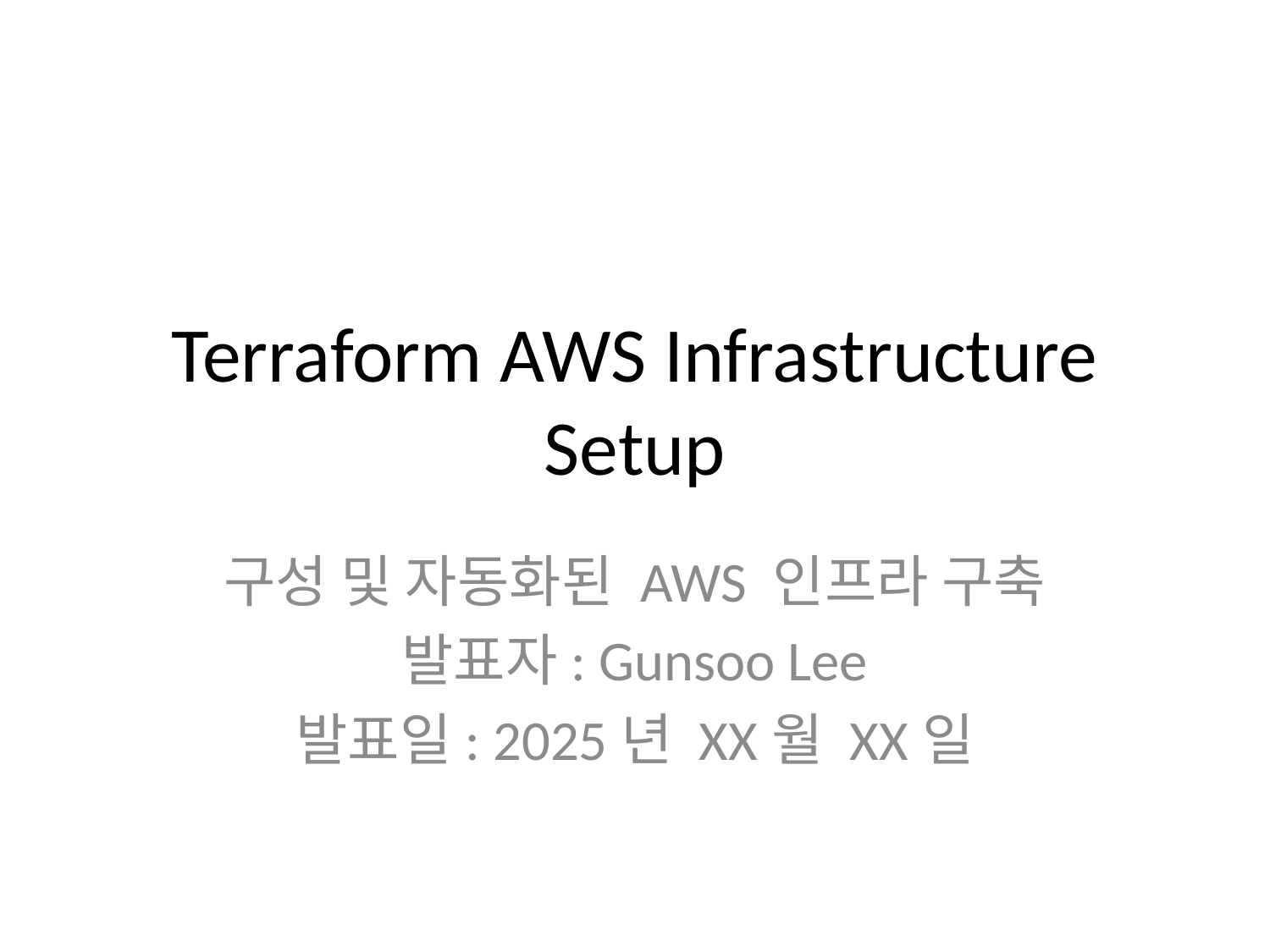

# Terraform AWS Infrastructure Setup
구성 및 자동화된 AWS 인프라 구축
발표자: Gunsoo Lee
발표일: 2025년 XX월 XX일